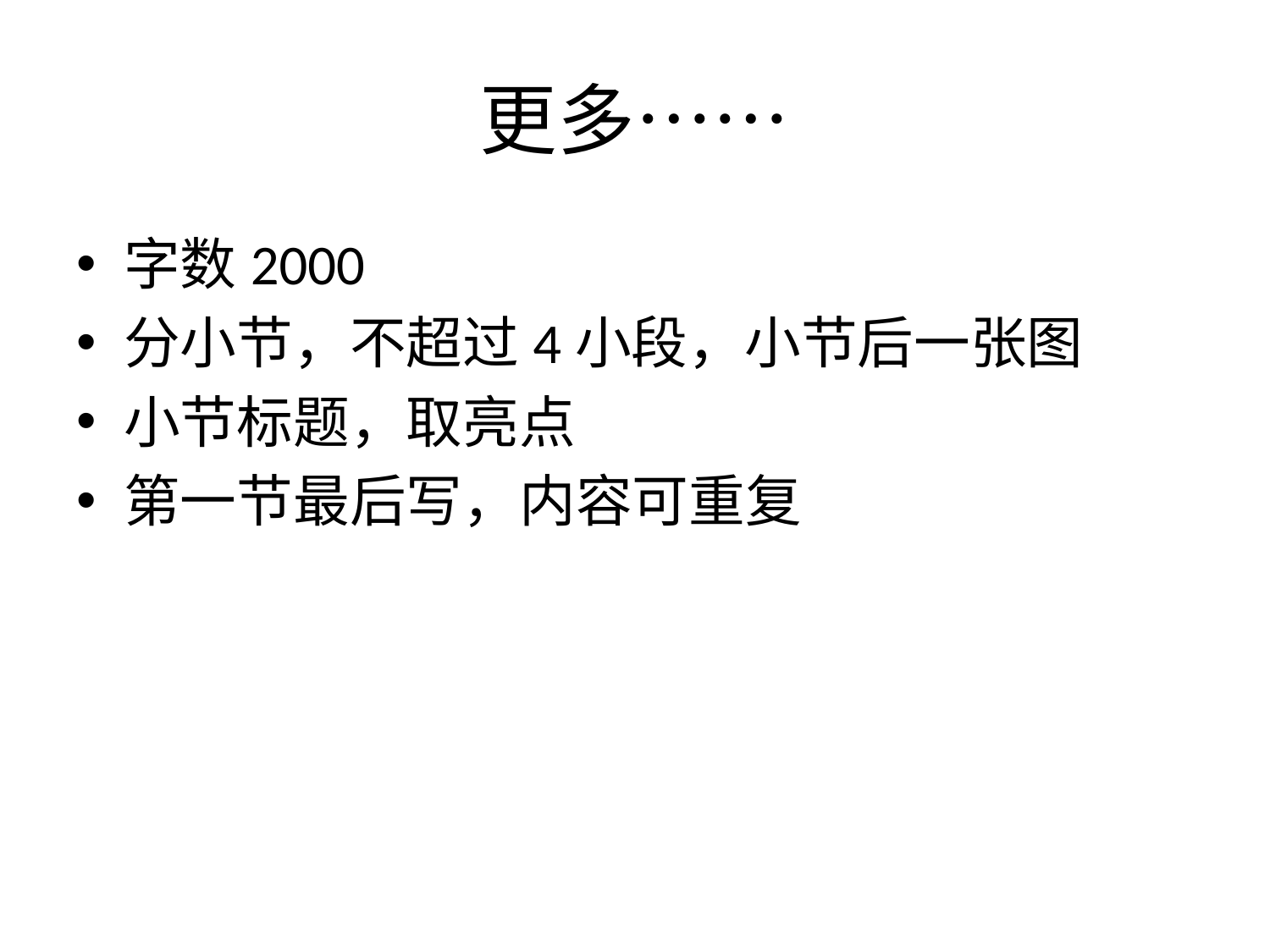

# 更多……
字数2000
分小节，不超过4小段，小节后一张图
小节标题，取亮点
第一节最后写，内容可重复